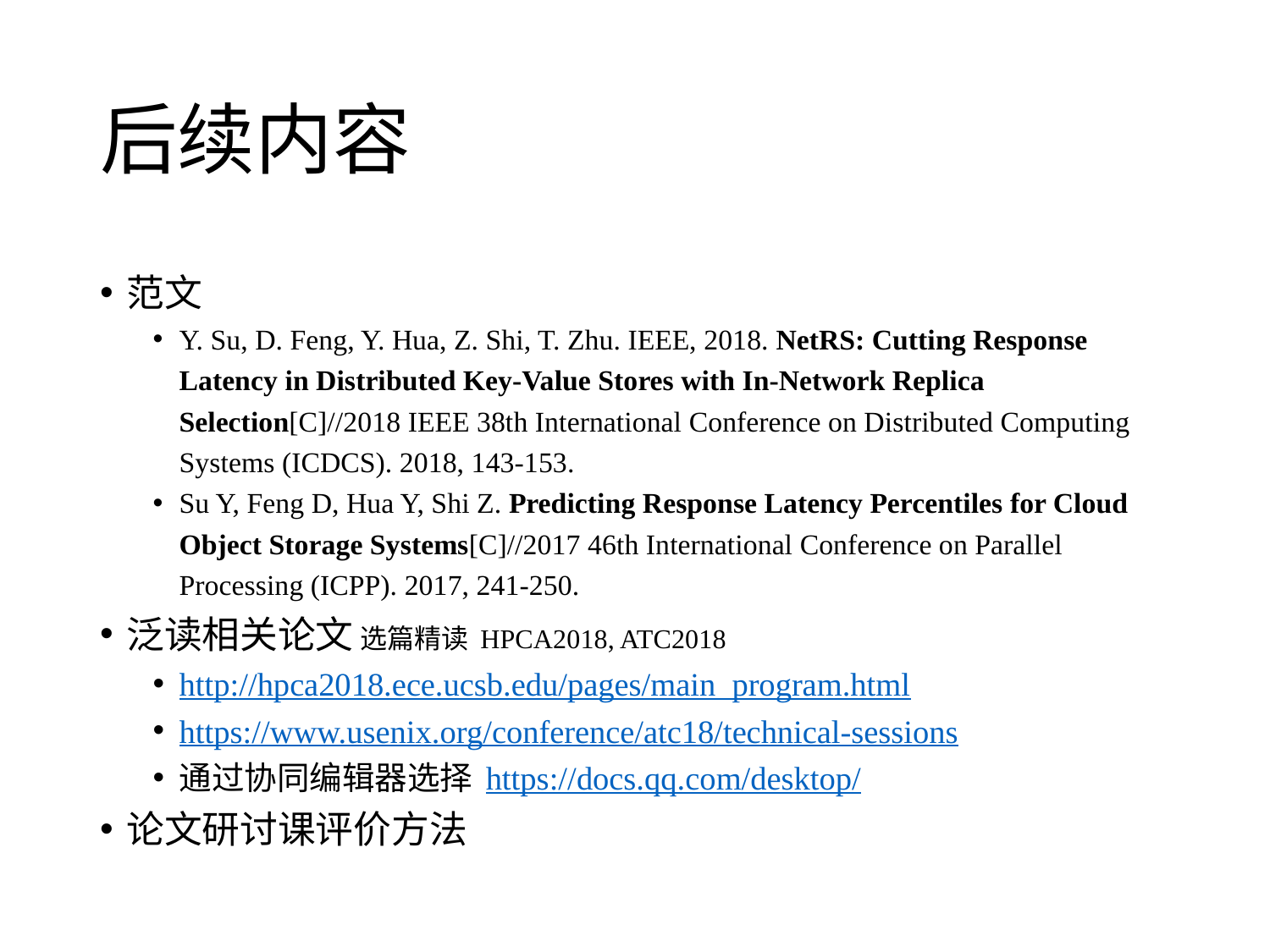

# 后续内容
范文
Y. Su, D. Feng, Y. Hua, Z. Shi, T. Zhu. IEEE, 2018. NetRS: Cutting Response Latency in Distributed Key-Value Stores with In-Network Replica Selection[C]//2018 IEEE 38th International Conference on Distributed Computing Systems (ICDCS). 2018, 143-153.
Su Y, Feng D, Hua Y, Shi Z. Predicting Response Latency Percentiles for Cloud Object Storage Systems[C]//2017 46th International Conference on Parallel Processing (ICPP). 2017, 241-250.
泛读相关论文 选篇精读 HPCA2018, ATC2018
http://hpca2018.ece.ucsb.edu/pages/main_program.html
https://www.usenix.org/conference/atc18/technical-sessions
通过协同编辑器选择 https://docs.qq.com/desktop/
论文研讨课评价方法